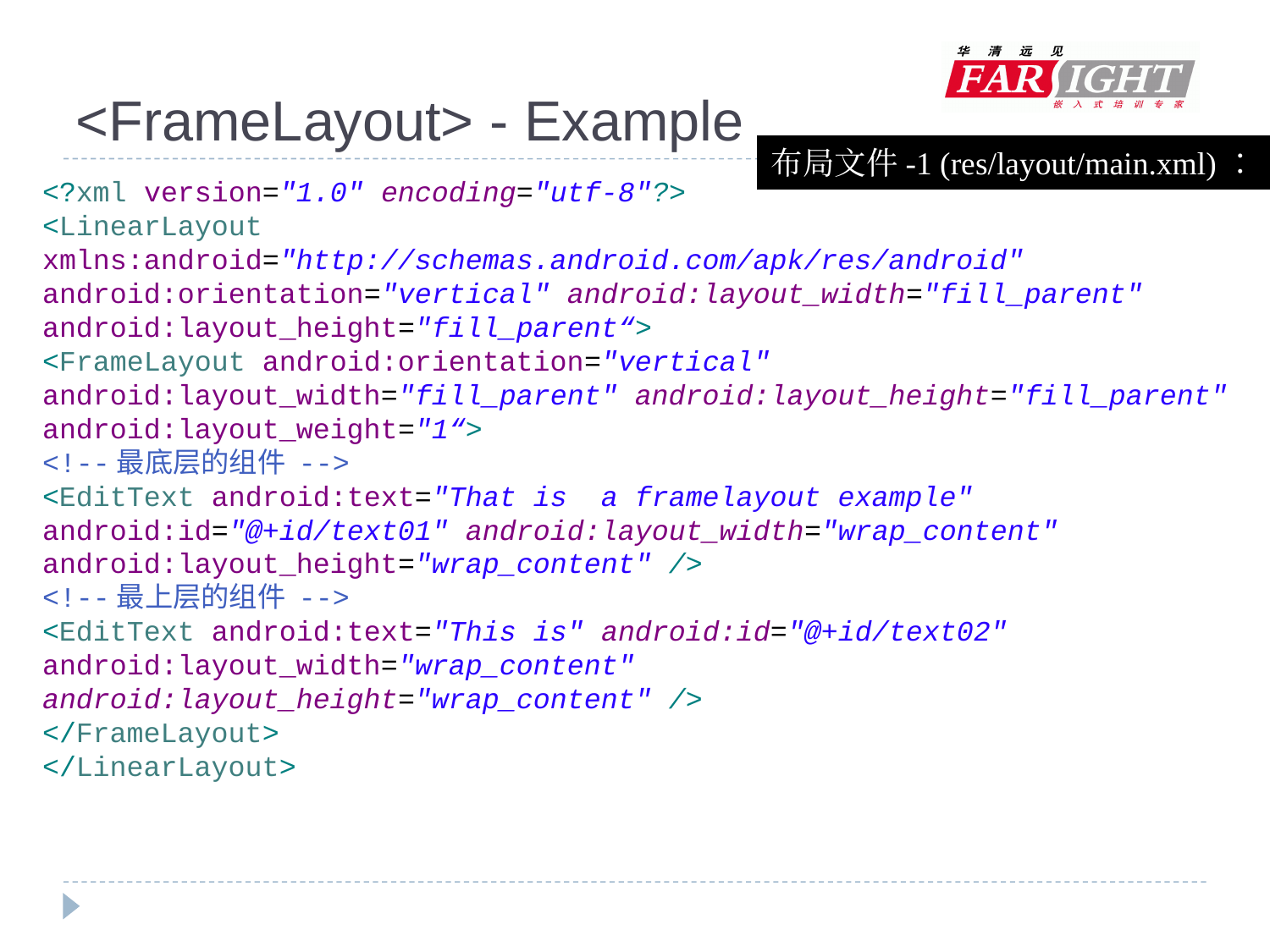

# <FrameLayout> - Example
布局文件-1 (res/layout/main.xml)：
<?xml version="1.0" encoding="utf-8"?>
<LinearLayout xmlns:android="http://schemas.android.com/apk/res/android"
android:orientation="vertical" android:layout_width="fill_parent"
android:layout_height="fill_parent“>
<FrameLayout android:orientation="vertical"
android:layout_width="fill_parent" android:layout_height="fill_parent"
android:layout_weight="1“>
<!--最底层的组件 -->
<EditText android:text="That is  a framelayout example"
android:id="@+id/text01" android:layout_width="wrap_content"
android:layout_height="wrap_content" />
<!--最上层的组件 -->
<EditText android:text="This is" android:id="@+id/text02"
android:layout_width="wrap_content" android:layout_height="wrap_content" />
</FrameLayout>
</LinearLayout>